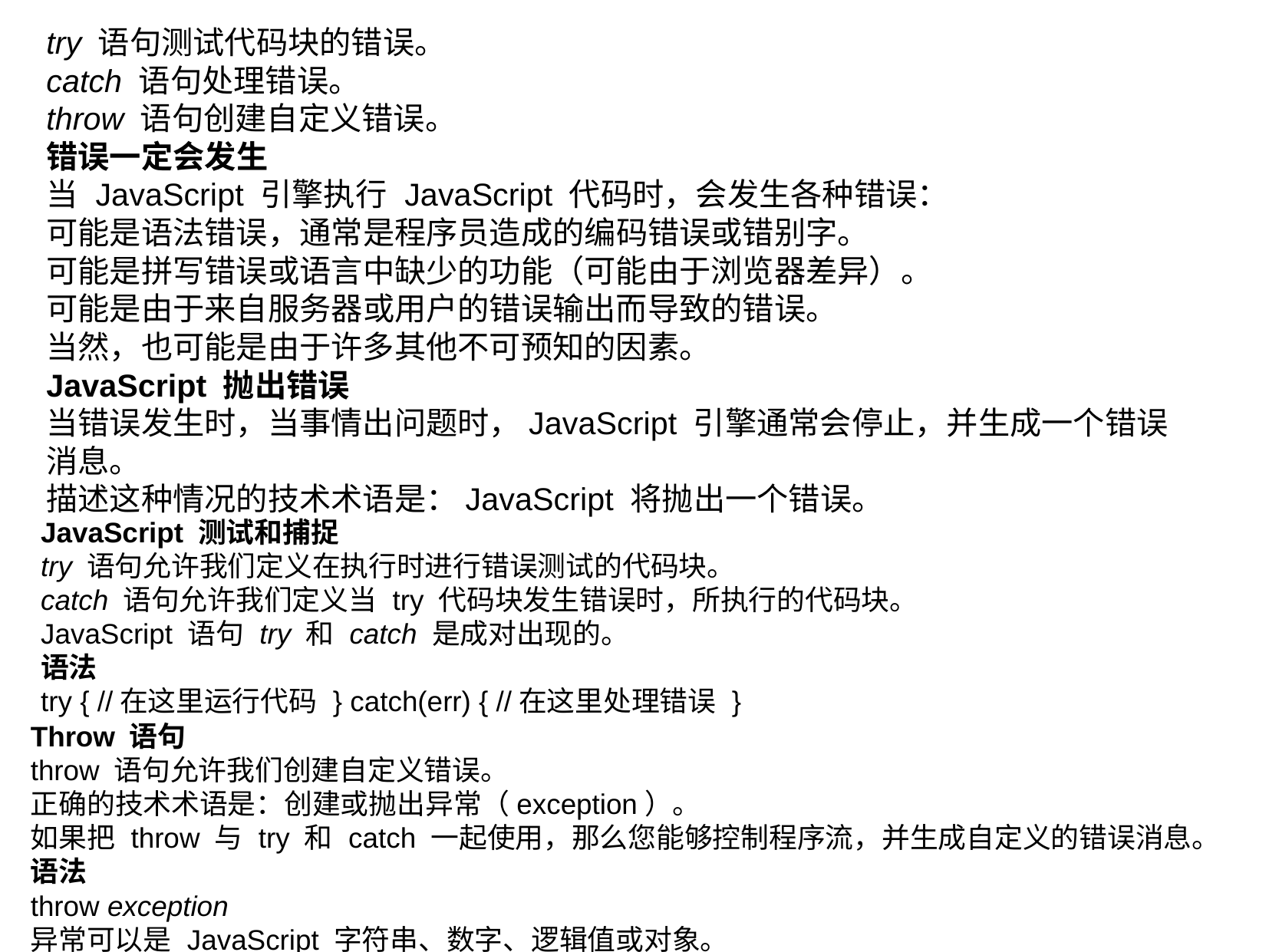

try 语句测试代码块的错误。
catch 语句处理错误。
throw 语句创建自定义错误。
错误一定会发生
当 JavaScript 引擎执行 JavaScript 代码时，会发生各种错误：
可能是语法错误，通常是程序员造成的编码错误或错别字。
可能是拼写错误或语言中缺少的功能（可能由于浏览器差异）。
可能是由于来自服务器或用户的错误输出而导致的错误。
当然，也可能是由于许多其他不可预知的因素。
JavaScript 抛出错误
当错误发生时，当事情出问题时，JavaScript 引擎通常会停止，并生成一个错误消息。
描述这种情况的技术术语是：JavaScript 将抛出一个错误。
JavaScript 测试和捕捉
try 语句允许我们定义在执行时进行错误测试的代码块。
catch 语句允许我们定义当 try 代码块发生错误时，所执行的代码块。
JavaScript 语句 try 和 catch 是成对出现的。
语法
try { //在这里运行代码 } catch(err) { //在这里处理错误 }
Throw 语句
throw 语句允许我们创建自定义错误。
正确的技术术语是：创建或抛出异常（exception）。
如果把 throw 与 try 和 catch 一起使用，那么您能够控制程序流，并生成自定义的错误消息。
语法
throw exception
异常可以是 JavaScript 字符串、数字、逻辑值或对象。